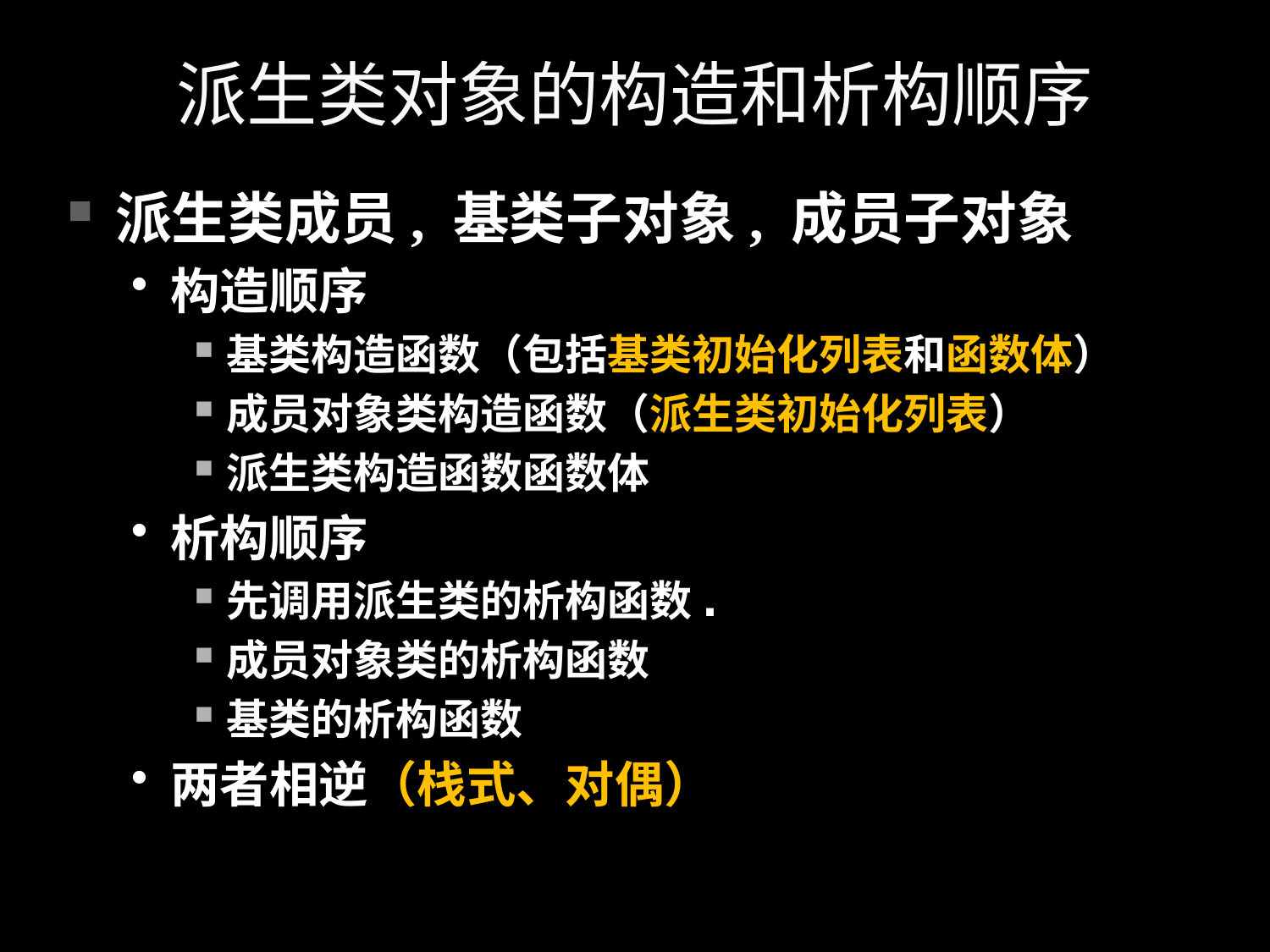

# 派生类对象的构造和析构顺序
派生类成员, 基类子对象, 成员子对象
构造顺序
基类构造函数（包括基类初始化列表和函数体）
成员对象类构造函数（派生类初始化列表）
派生类构造函数函数体
析构顺序
先调用派生类的析构函数.
成员对象类的析构函数
基类的析构函数
两者相逆（栈式、对偶）